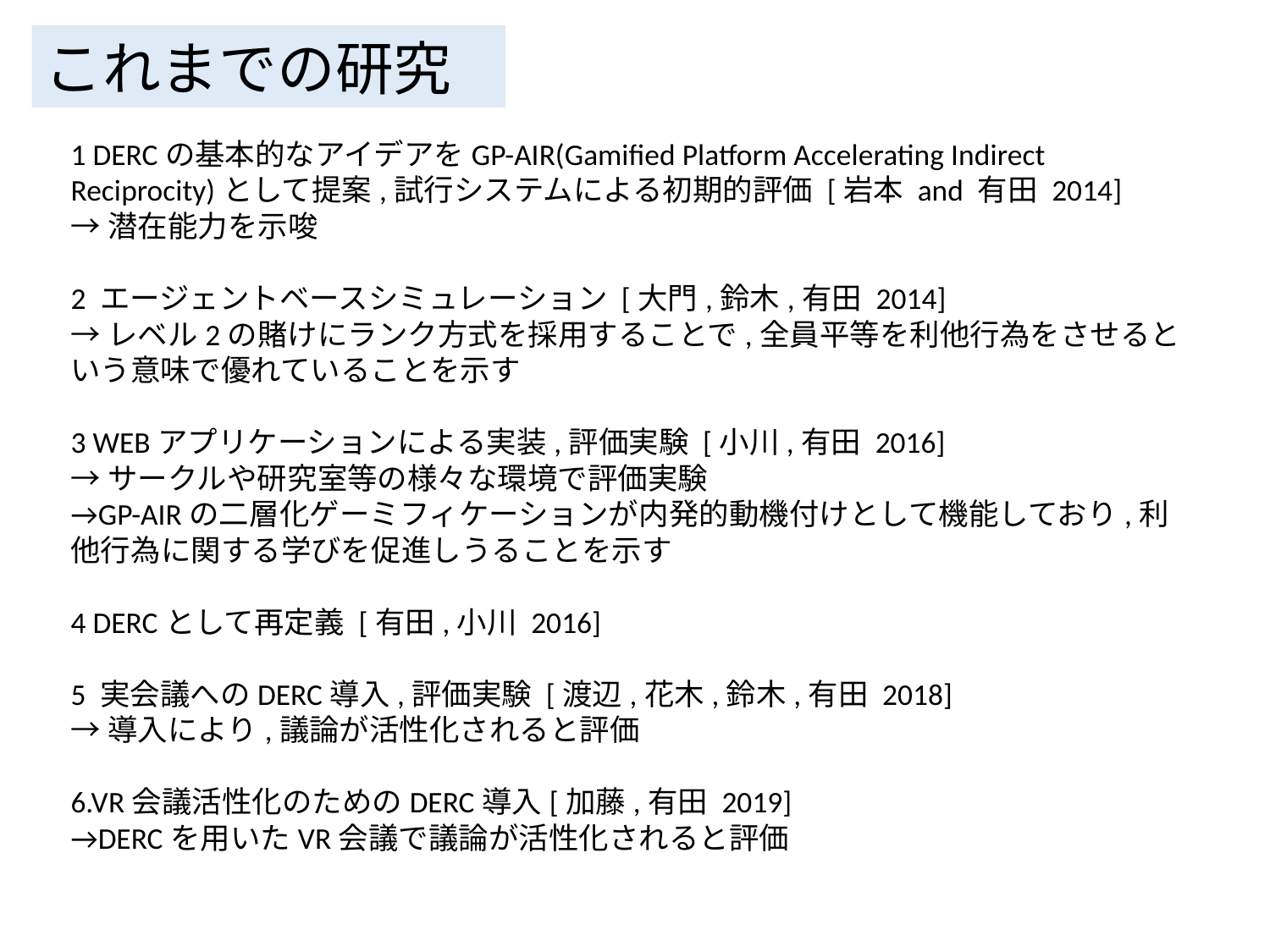

これまでの研究

1 DERCの基本的なアイデアをGP-AIR(Gamified Platform Accelerating Indirect Reciprocity)として提案,試行システムによる初期的評価 [岩本 and 有田 2014]
→潜在能力を示唆

2 エージェントベースシミュレーション [大門,鈴木,有田 2014]
→レベル2の賭けにランク方式を採用することで,全員平等を利他行為をさせるという意味で優れていることを示す

3 WEBアプリケーションによる実装,評価実験 [小川,有田 2016]
→サークルや研究室等の様々な環境で評価実験
→GP-AIRの二層化ゲーミフィケーションが内発的動機付けとして機能しており,利他行為に関する学びを促進しうることを示す

4 DERCとして再定義 [有田,小川 2016]

5 実会議へのDERC導入,評価実験 [渡辺,花木,鈴木,有田 2018]
→導入により,議論が活性化されると評価

6.VR会議活性化のためのDERC導入[加藤,有田 2019]
→DERCを用いたVR会議で議論が活性化されると評価